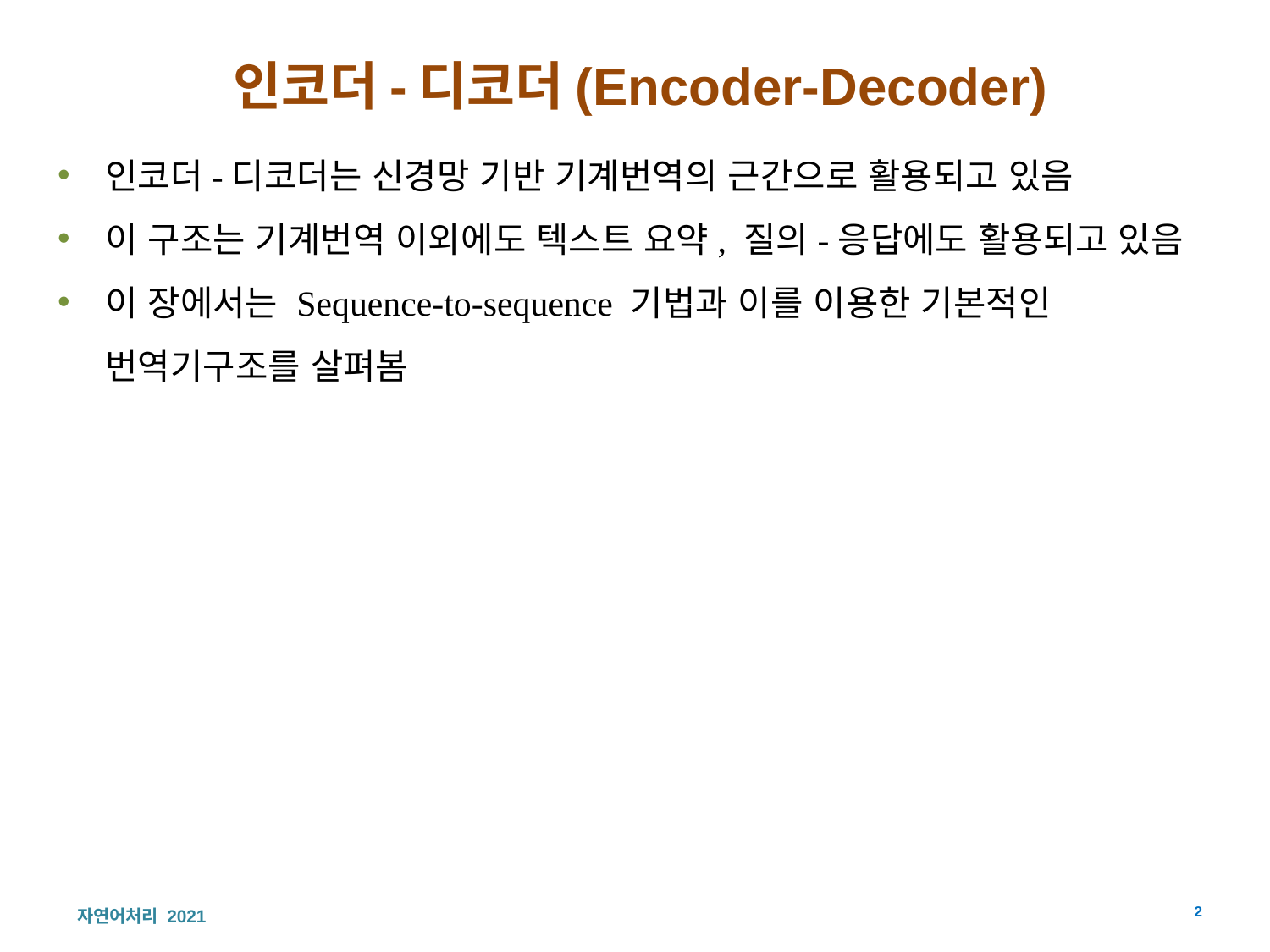

# 인코더-디코더(Encoder-Decoder)
인코더-디코더는 신경망 기반 기계번역의 근간으로 활용되고 있음
이 구조는 기계번역 이외에도 텍스트 요약, 질의-응답에도 활용되고 있음
이 장에서는 Sequence-to-sequence 기법과 이를 이용한 기본적인 번역기구조를 살펴봄